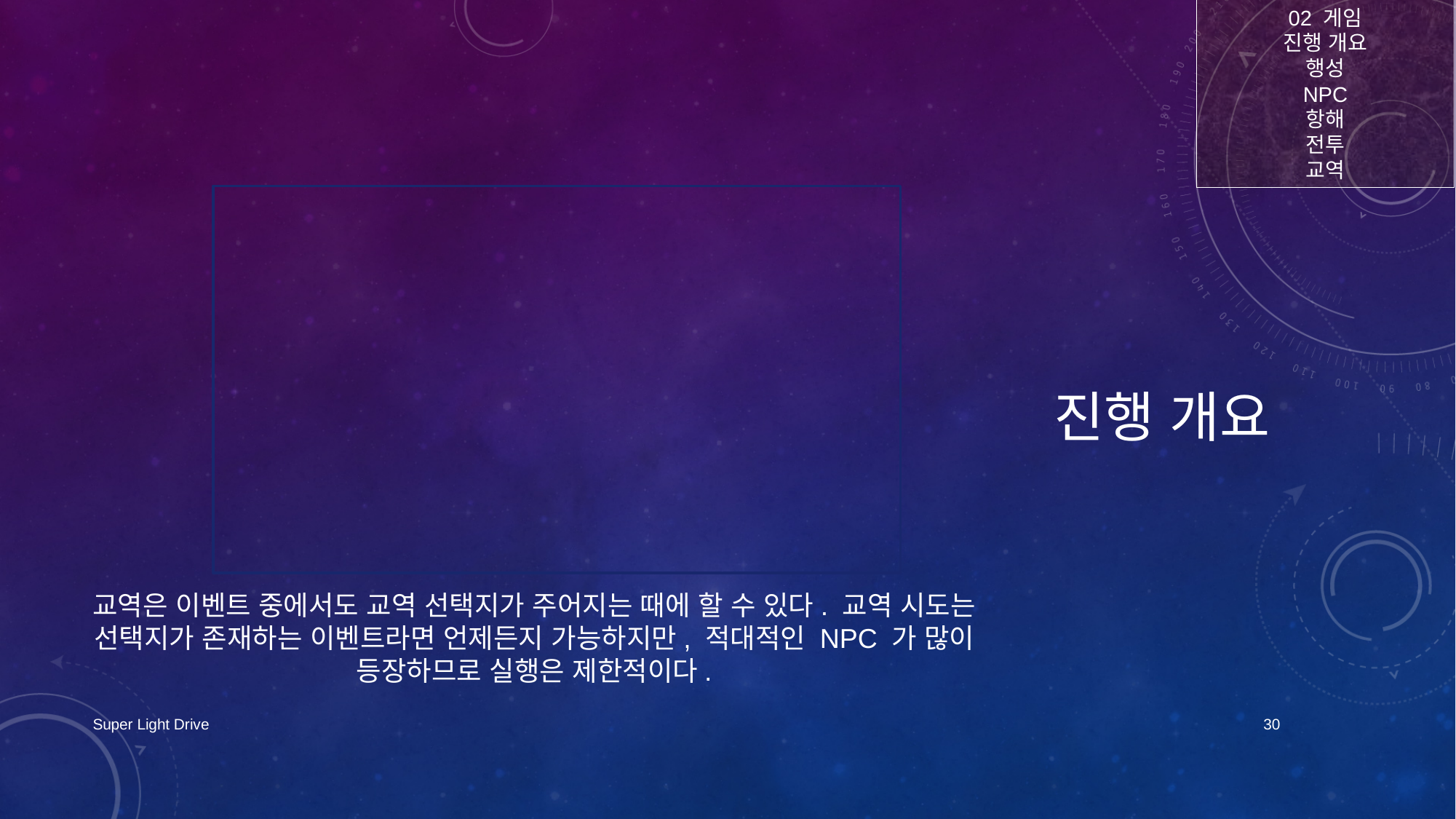

02 게임
진행 개요
행성
NPC
항해
전투
교역
# 진행 개요
교역은 이벤트 중에서도 교역 선택지가 주어지는 때에 할 수 있다. 교역 시도는 선택지가 존재하는 이벤트라면 언제든지 가능하지만, 적대적인 NPC 가 많이 등장하므로 실행은 제한적이다.

Super Light Drive
30